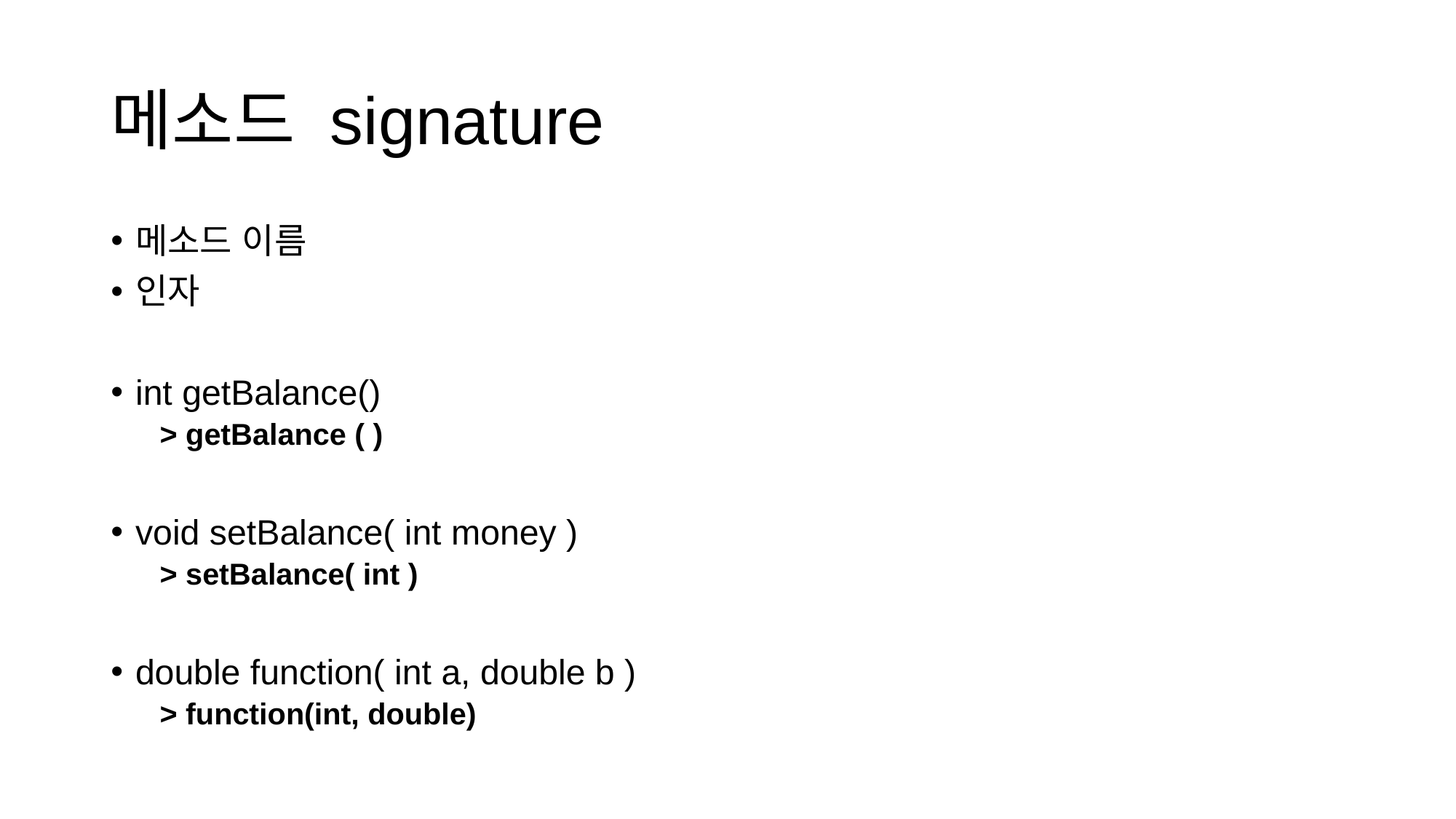

# 메소드 signature
메소드 이름
인자

int getBalance()
> getBalance ( )

void setBalance( int money )
> setBalance( int )

double function( int a, double b )
> function(int, double)